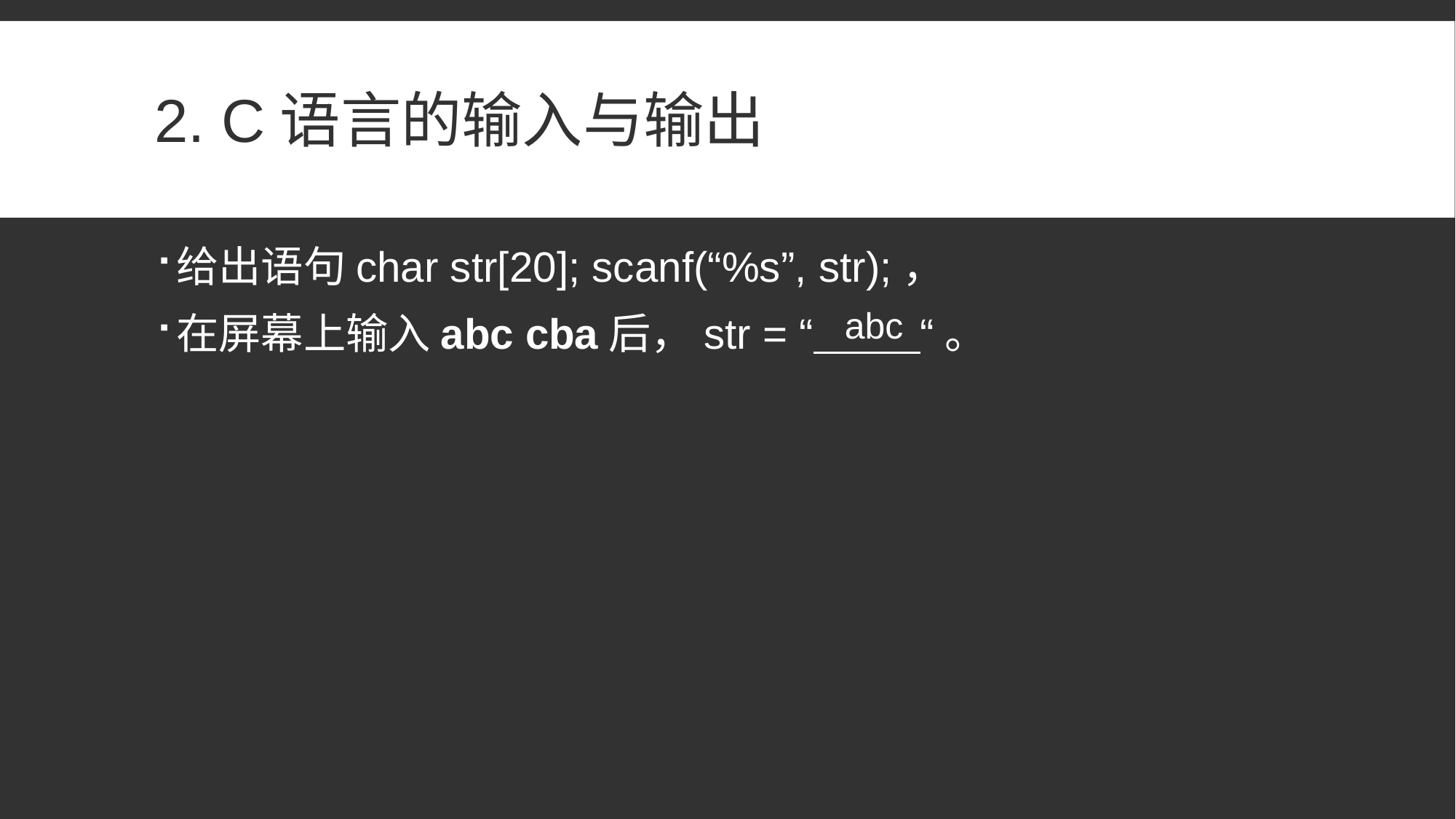

# 2. C语言的输入与输出
给出语句char str[20]; scanf(“%s”, str);，
在屏幕上输入abc cba后，str = “         “。

abc